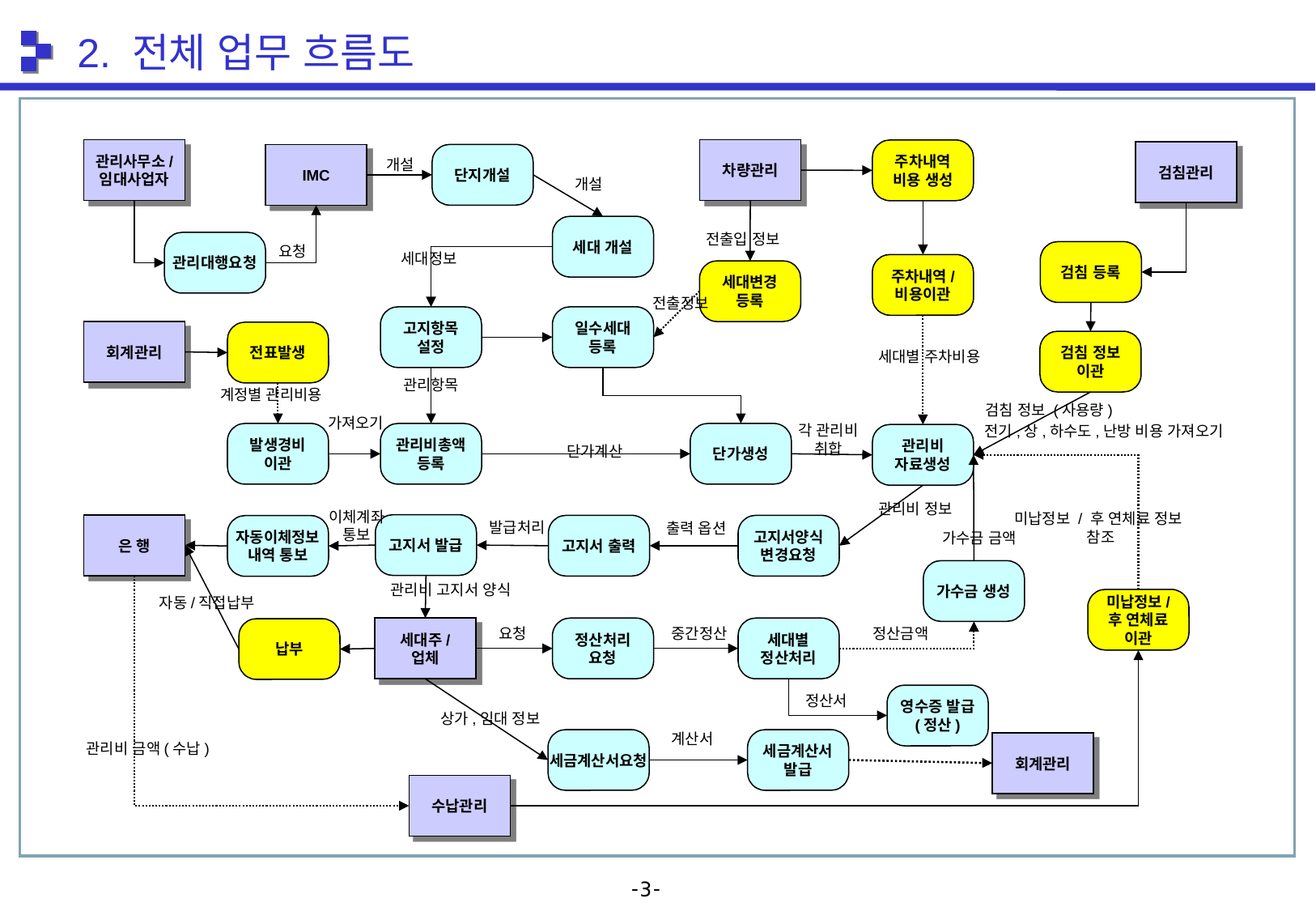

2. 전체 업무 흐름도

관리사무소/
임대사업자
차량관리
주차내역
비용 생성
검침관리
IMC
단지개설
개설
개설
세대 개설
전출입 정보
관리대행요청
요청
검침 등록
세대정보
주차내역/
비용이관
세대변경
등록
전출정보
고지항목
설정
일수세대
등록
회계관리
전표발생
검침 정보
이관
세대별 주차비용
관리항목
계정별 관리비용
검침 정보 (사용량)
가져오기
각 관리비
취합
전기,상,하수도,난방 비용 가져오기
발생경비
이관
관리비총액
등록
단가생성
관리비
자료생성
단가계산
관리비 정보
이체계좌
통보
미납정보 / 후 연체료 정보
참조
발급처리
출력 옵션
고지서 발급
은 행
고지서 출력
고지서양식
변경요청
자동이체정보
내역 통보
가수금 금액
가수금 생성
관리비 고지서 양식
자동/직접납부
미납정보/
후 연체료
이관
세대주/
업체
요청
정산처리
요청
중간정산
세대별
정산처리
정산금액
납부
정산서
영수증 발급
(정산)
상가,임대 정보
계산서
세금계산서요청
세금계산서
발급
관리비 금액(수납)
회계관리
수납관리